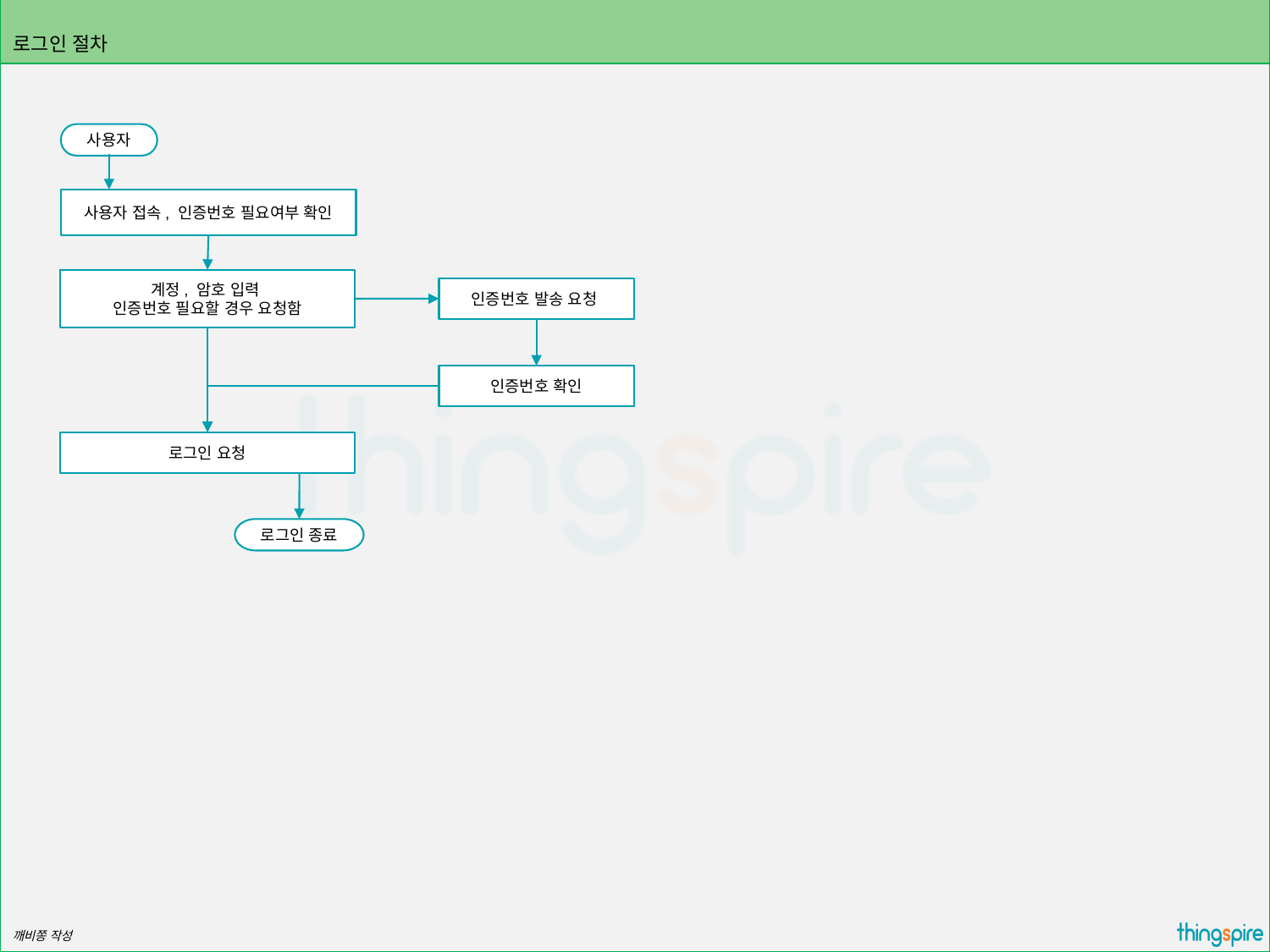

# 로그인 절차
사용자
사용자 접속, 인증번호 필요여부 확인
계정, 암호 입력
인증번호 필요할 경우 요청함
인증번호 발송 요청
인증번호 확인
로그인 요청
로그인 종료